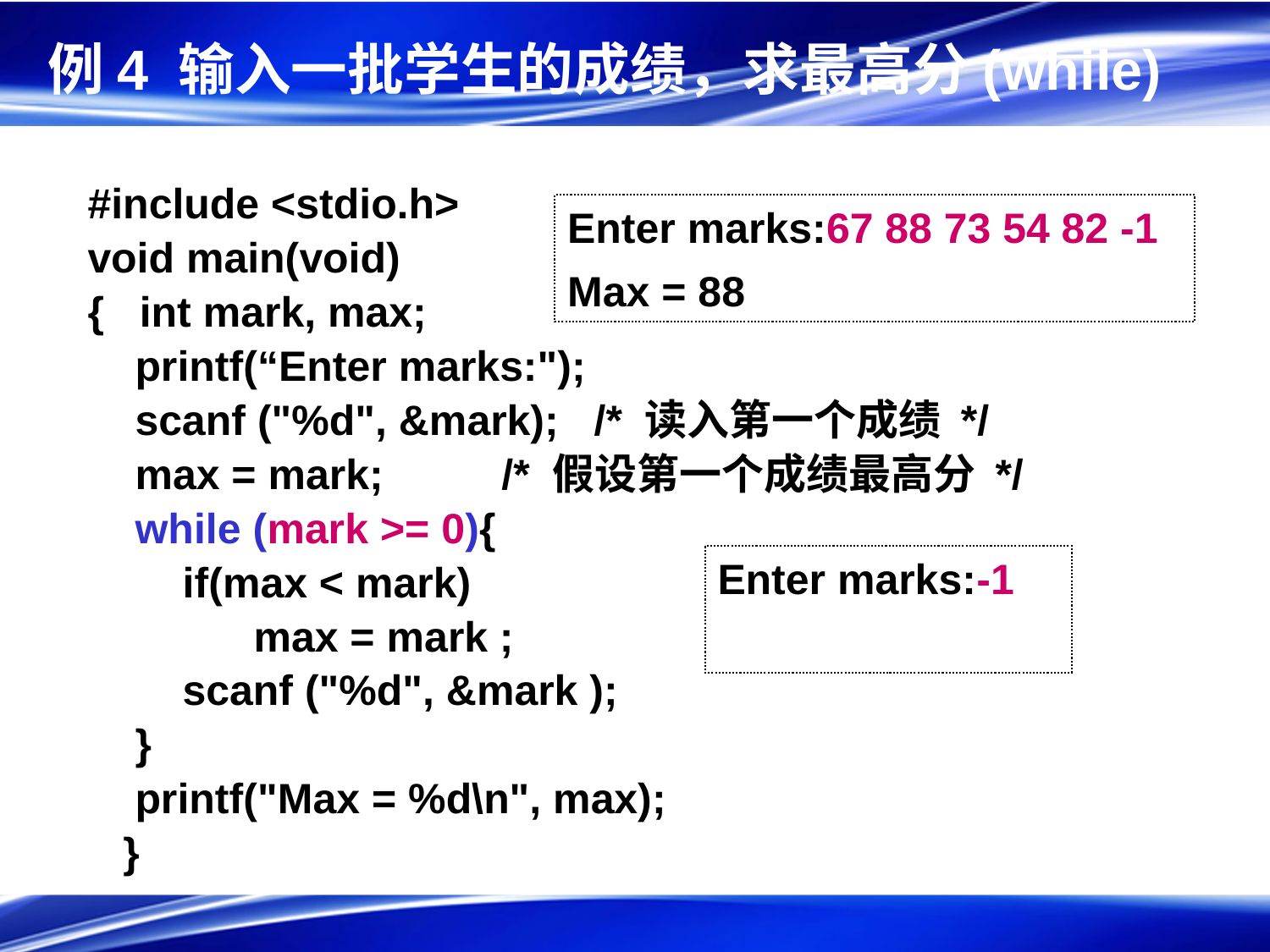

# 例4 输入一批学生的成绩，求最高分(while)
#include <stdio.h>
void main(void)
{   int mark, max;
    printf(“Enter marks:");
    scanf ("%d", &mark);   /* 读入第一个成绩 */
    max = mark;          /* 假设第一个成绩最高分 */
    while (mark >= 0){
        if(max < mark)
              max = mark ;
        scanf ("%d", &mark );
    }
    printf("Max = %d\n", max);
   }
Enter marks:67 88 73 54 82 -1
Max = 88
Enter marks:-1